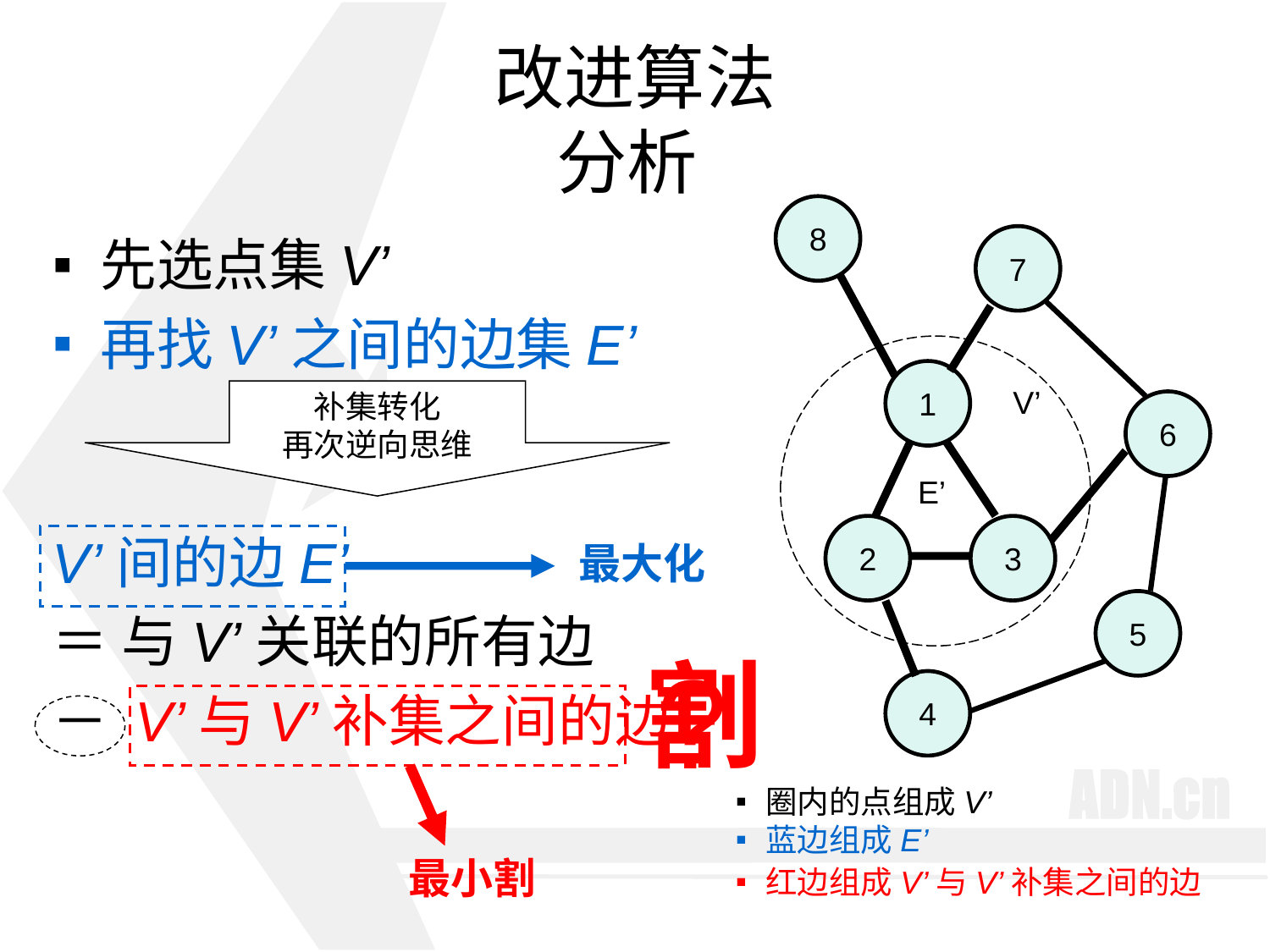

# 改进算法 分析
8
先选点集V’
再找V’之间的边集E’
7

1
V’
补集转化
再次逆向思维
6

E’

2
3
V’间的边E’
＝ 与V’关联的所有边
－ V’与V’补集之间的边

最大化

5

?
割

4

圈内的点组成V’
蓝边组成E’
红边组成V’与V’补集之间的边
最小割